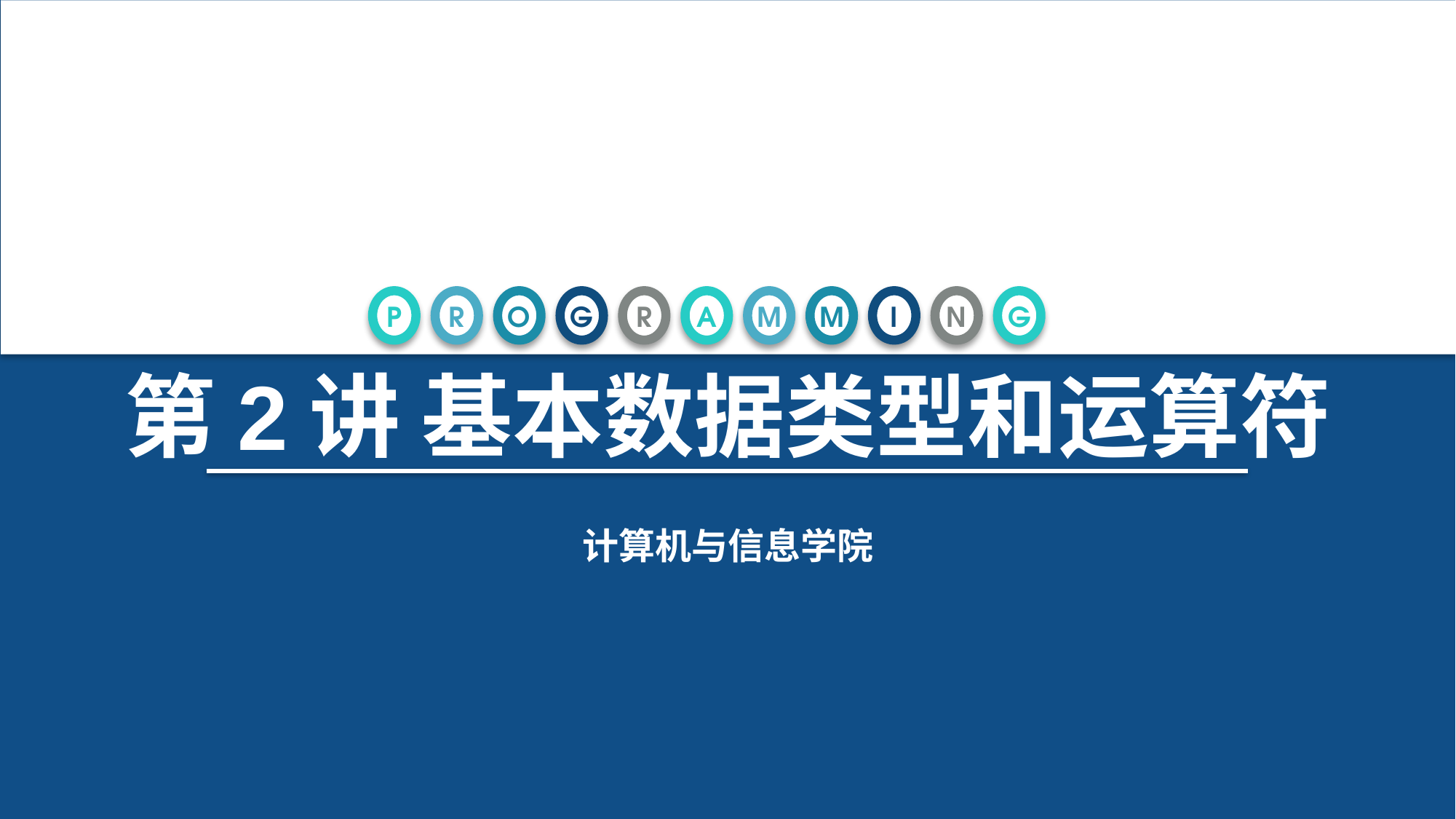

P

R

O

G

R

A

M

M

I

N

G
第2讲 基本数据类型和运算符
计算机与信息学院